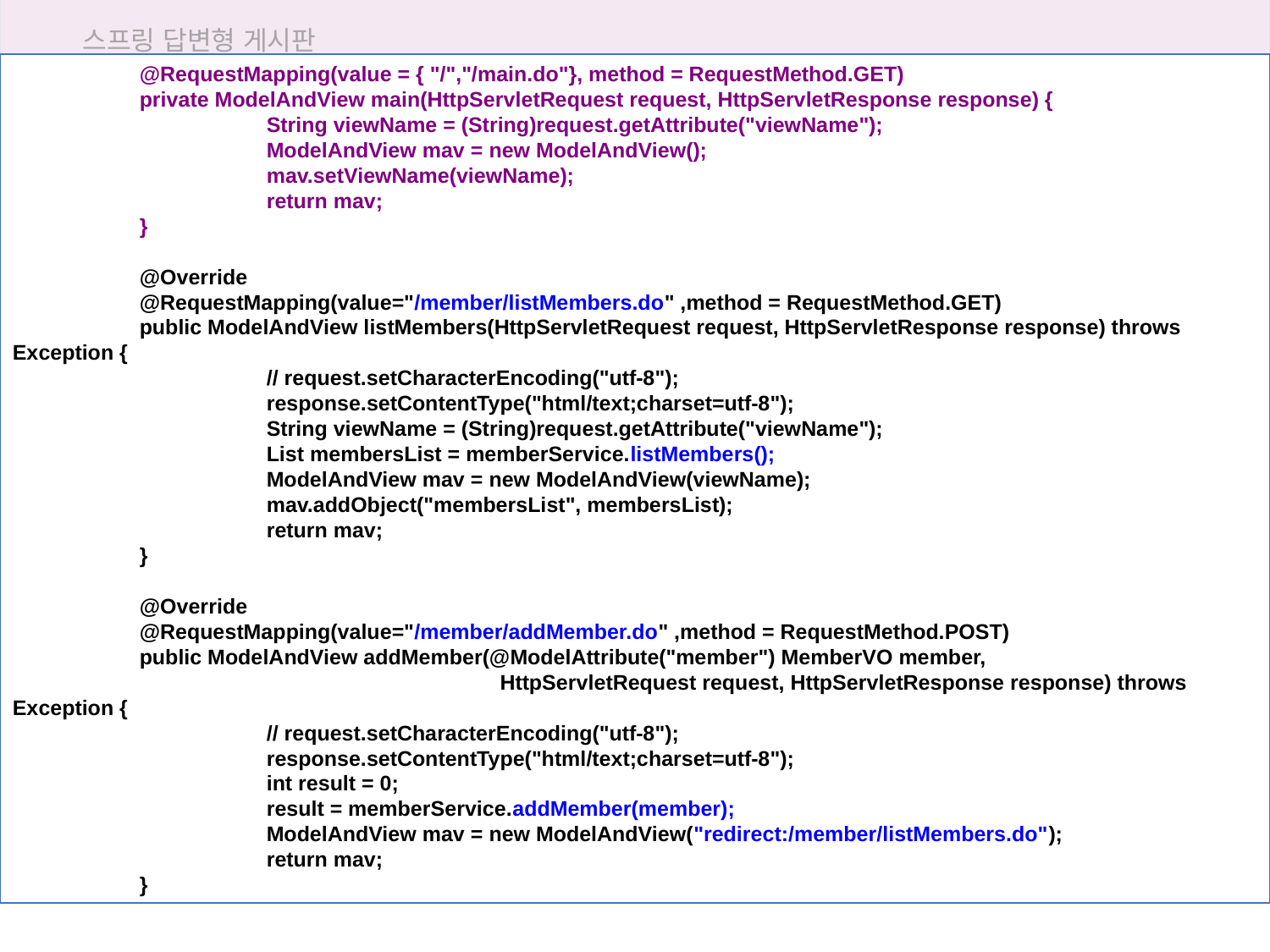

스프링 답변형 게시판
	@RequestMapping(value = { "/","/main.do"}, method = RequestMethod.GET)
	private ModelAndView main(HttpServletRequest request, HttpServletResponse response) {
		String viewName = (String)request.getAttribute("viewName");
		ModelAndView mav = new ModelAndView();
		mav.setViewName(viewName);
		return mav;
	}

	@Override
	@RequestMapping(value="/member/listMembers.do" ,method = RequestMethod.GET)
	public ModelAndView listMembers(HttpServletRequest request, HttpServletResponse response) throws Exception {
		// request.setCharacterEncoding("utf-8");
		response.setContentType("html/text;charset=utf-8");
		String viewName = (String)request.getAttribute("viewName");
		List membersList = memberService.listMembers();
		ModelAndView mav = new ModelAndView(viewName);
		mav.addObject("membersList", membersList);
		return mav;
	}

	@Override
	@RequestMapping(value="/member/addMember.do" ,method = RequestMethod.POST)
	public ModelAndView addMember(@ModelAttribute("member") MemberVO member,
			                  HttpServletRequest request, HttpServletResponse response) throws Exception {
		// request.setCharacterEncoding("utf-8");
		response.setContentType("html/text;charset=utf-8");
		int result = 0;
		result = memberService.addMember(member);
		ModelAndView mav = new ModelAndView("redirect:/member/listMembers.do");
		return mav;
	}